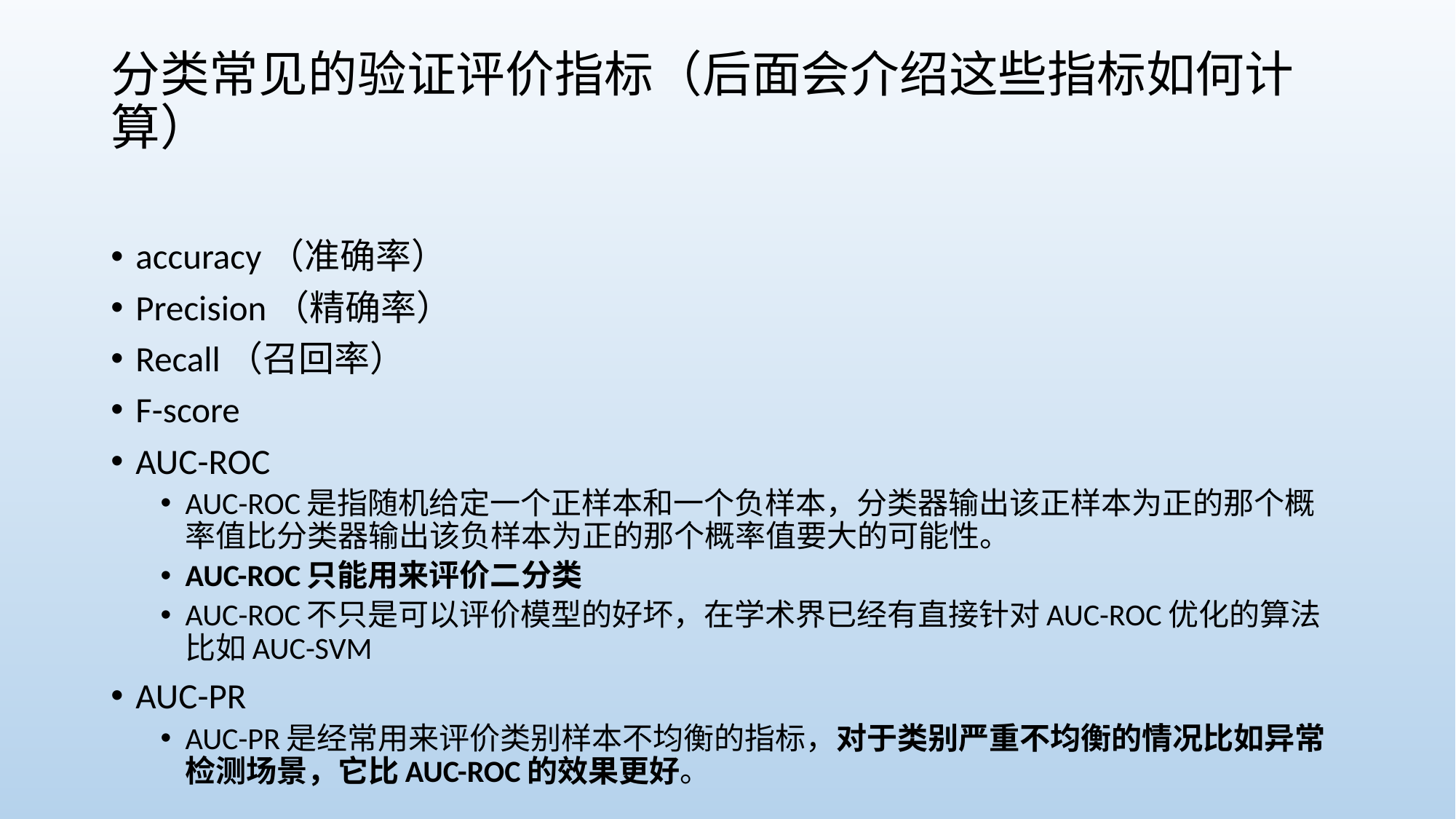

# 分类常见的验证评价指标（后面会介绍这些指标如何计算）
accuracy（准确率）
Precision（精确率）
Recall（召回率）
F-score
AUC-ROC
AUC-ROC是指随机给定一个正样本和一个负样本，分类器输出该正样本为正的那个概率值比分类器输出该负样本为正的那个概率值要大的可能性。
AUC-ROC只能用来评价二分类
AUC-ROC不只是可以评价模型的好坏，在学术界已经有直接针对AUC-ROC优化的算法比如AUC-SVM
AUC-PR
AUC-PR是经常用来评价类别样本不均衡的指标，对于类别严重不均衡的情况比如异常检测场景，它比AUC-ROC的效果更好。